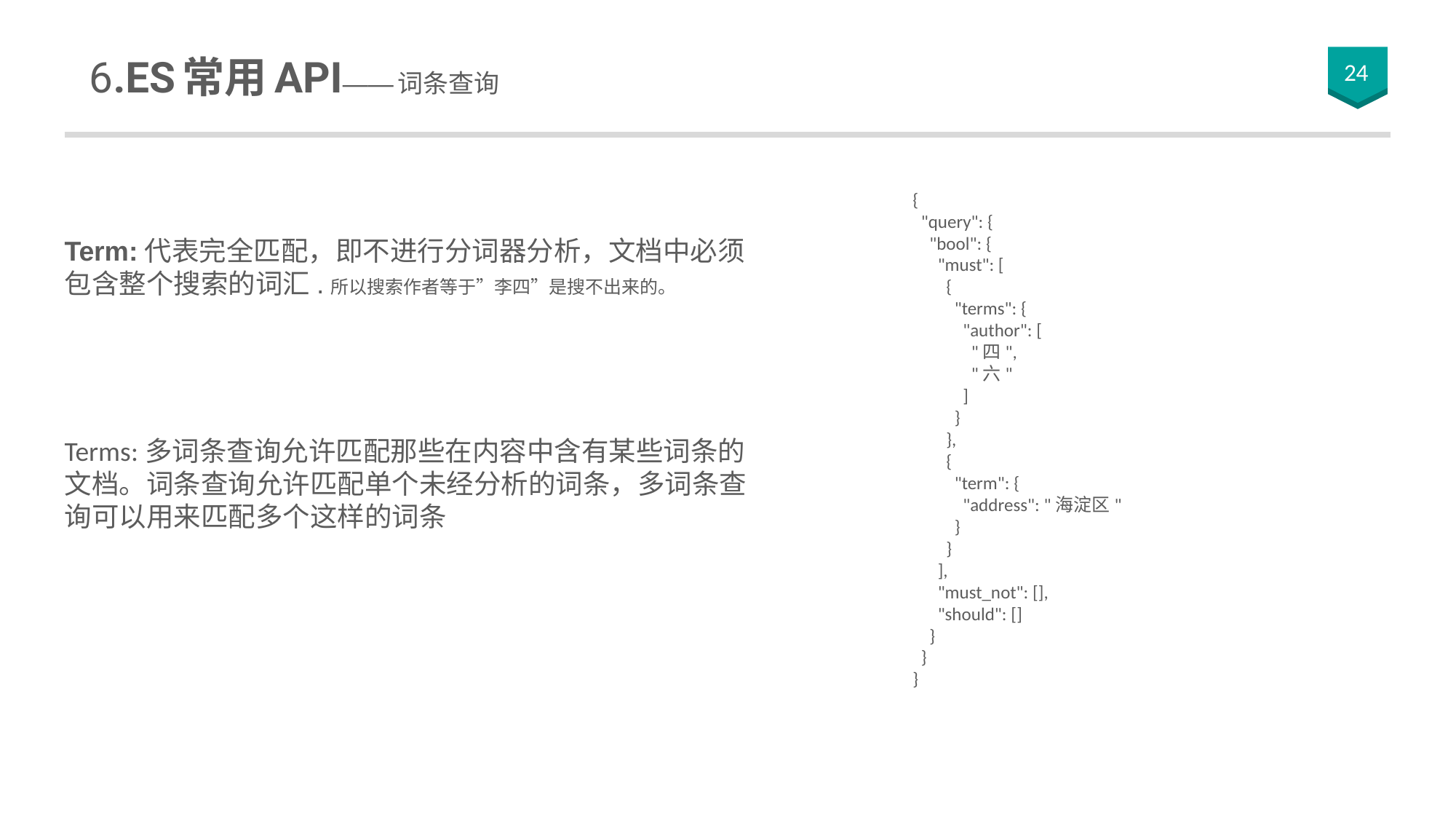

# 2.ES 基础一网打尽 6.ES常用API——词条查询
24
{
  "query": {
    "bool": {
      "must": [
        {
          "terms": {
            "author": [
              "四",
              "六"
            ]
          }
        },
        {
          "term": {
            "address": "海淀区"
          }
        }
      ],
      "must_not": [],
      "should": []
    }
  }
}
Term:代表完全匹配，即不进行分词器分析，文档中必须包含整个搜索的词汇.所以搜索作者等于”李四”是搜不出来的。
Terms:多词条查询允许匹配那些在内容中含有某些词条的文档。词条查询允许匹配单个未经分析的词条，多词条查询可以用来匹配多个这样的词条